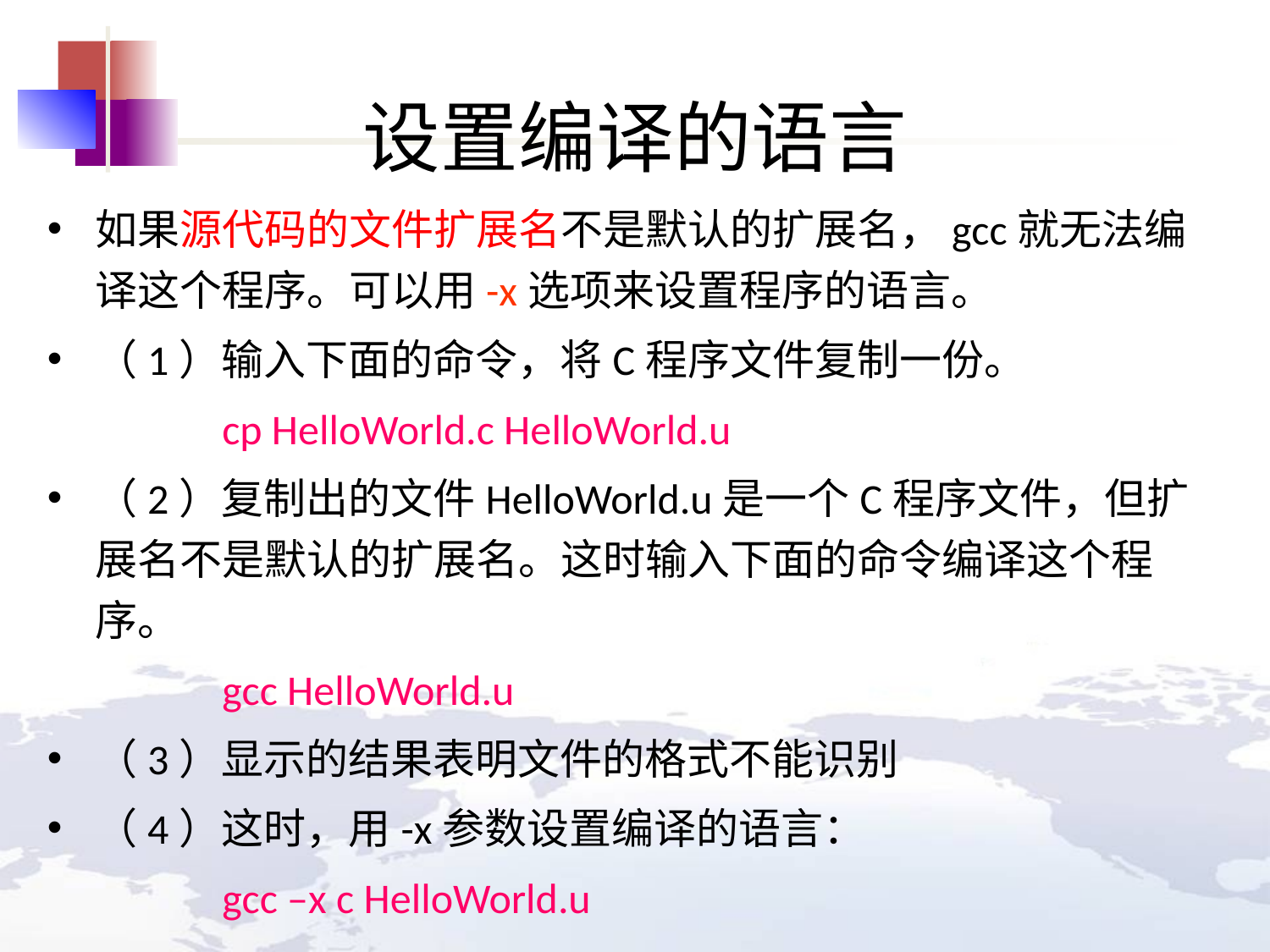

# 设置编译的语言
如果源代码的文件扩展名不是默认的扩展名，gcc就无法编译这个程序。可以用-x选项来设置程序的语言。
（1）输入下面的命令，将C程序文件复制一份。
		cp HelloWorld.c HelloWorld.u
（2）复制出的文件HelloWorld.u是一个C程序文件，但扩展名不是默认的扩展名。这时输入下面的命令编译这个程序。
		gcc HelloWorld.u
（3）显示的结果表明文件的格式不能识别
（4）这时，用-x参数设置编译的语言：
		gcc –x c HelloWorld.u